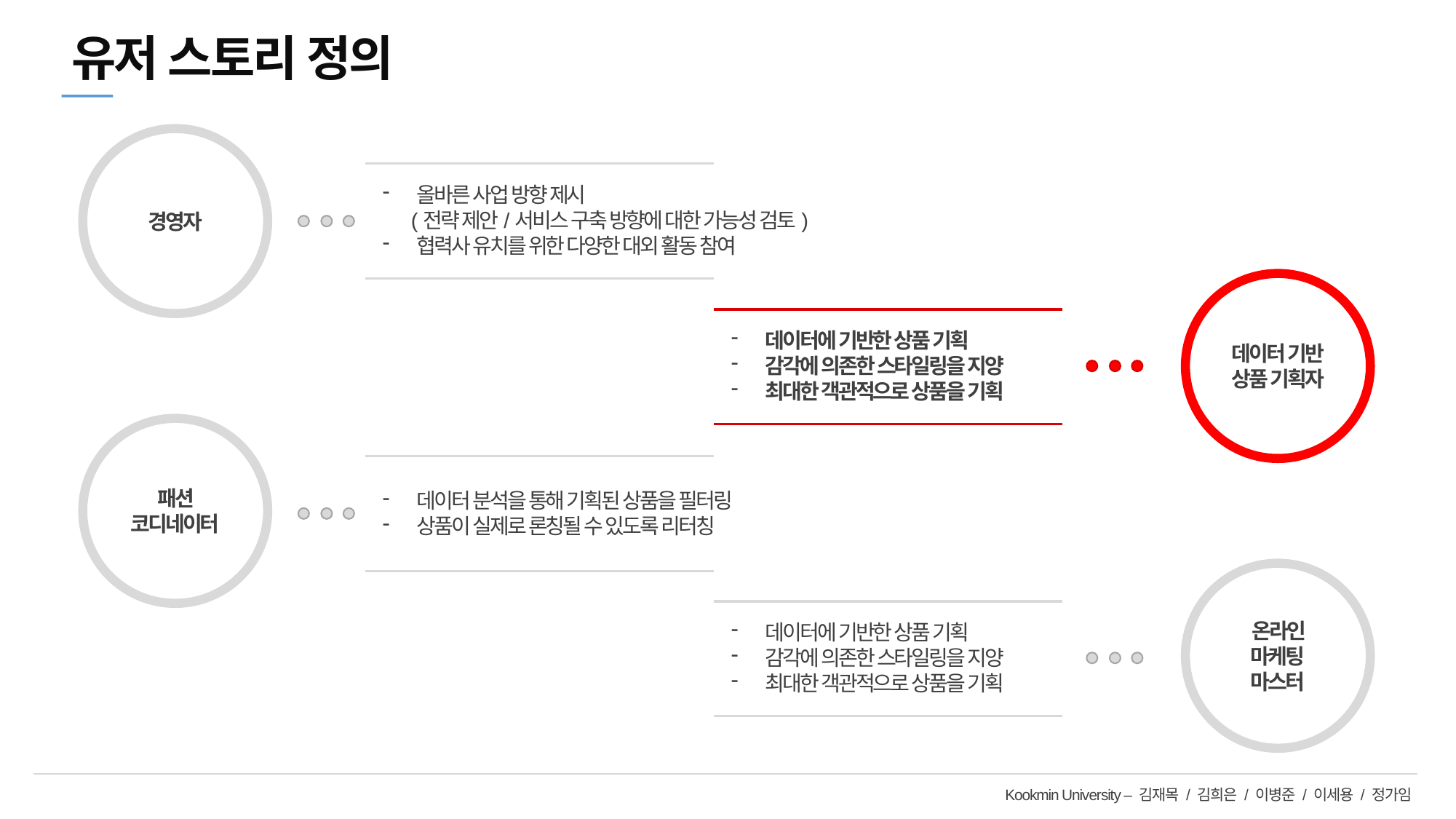

유저 스토리 정의

경영자
올바른 사업 방향 제시
       (전략 제안/서비스 구축 방향에 대한 가능성 검토)
협력사 유치를 위한 다양한 대외 활동 참여

데이터 기반
상품 기획자
데이터에 기반한 상품 기획
감각에 의존한 스타일링을 지양
최대한 객관적으로 상품을 기획

패션 코디네이터
데이터 분석을 통해 기획된 상품을 필터링
상품이 실제로 론칭될 수 있도록 리터칭

온라인 마케팅
마스터
데이터에 기반한 상품 기획
감각에 의존한 스타일링을 지양
최대한 객관적으로 상품을 기획